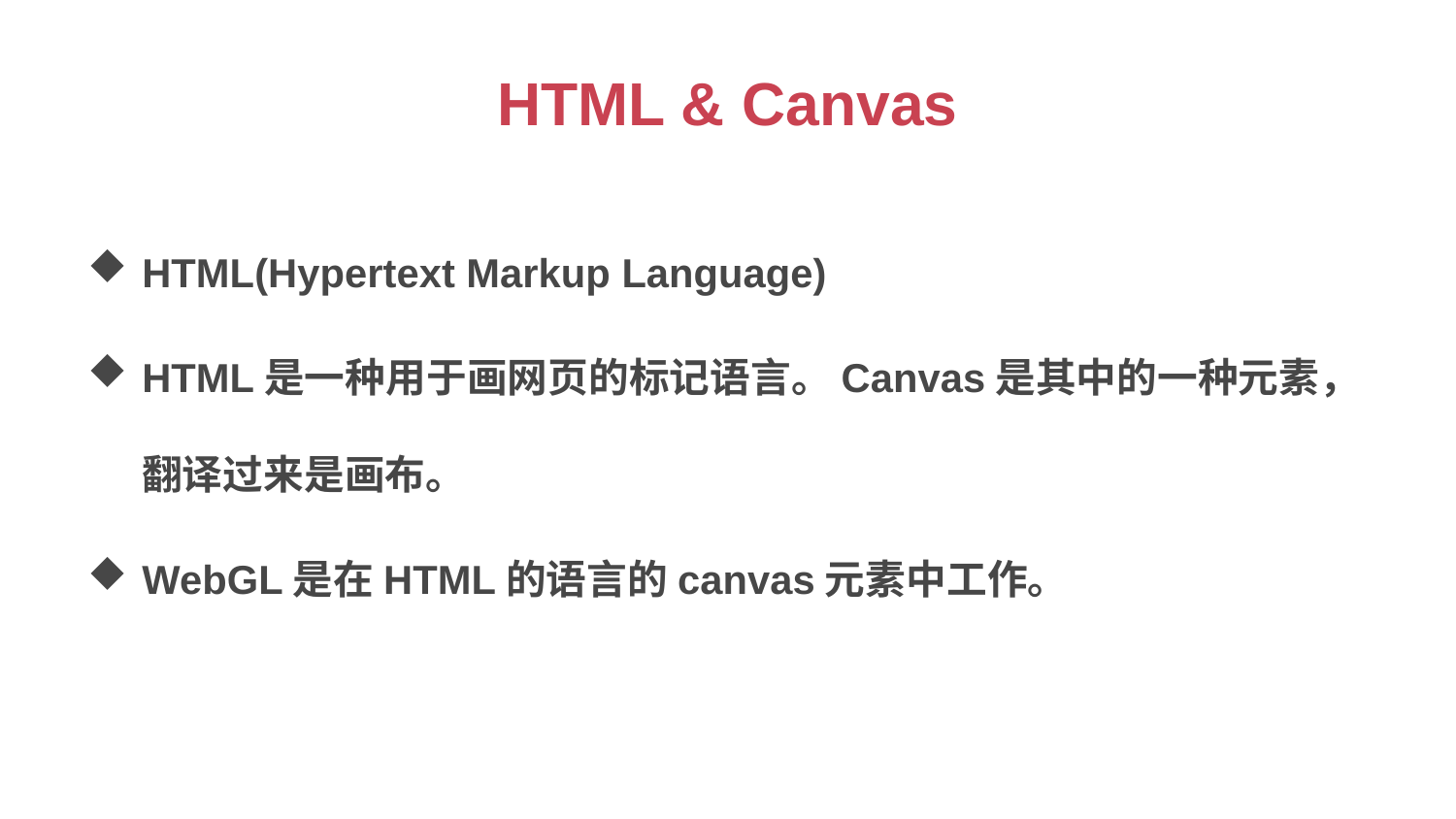

# HTML & Canvas
HTML(Hypertext Markup Language)
HTML是一种用于画网页的标记语言。Canvas是其中的一种元素，翻译过来是画布。
WebGL是在HTML的语言的canvas元素中工作。